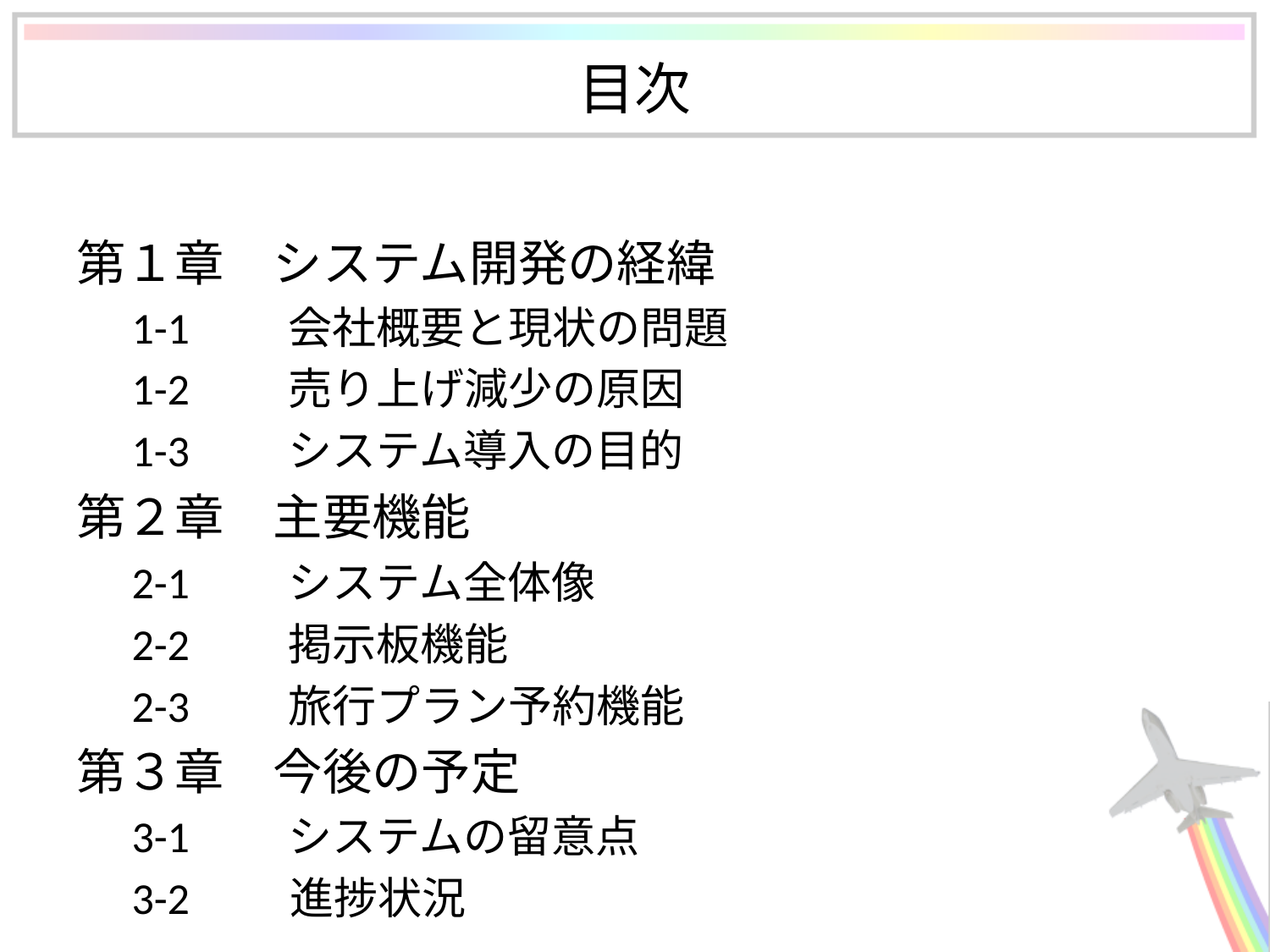

# 目次

第１章　システム開発の経緯
	1-1　　会社概要と現状の問題
	1-2　　売り上げ減少の原因
	1-3　　システム導入の目的
第２章　主要機能
2-1　　システム全体像
	2-2　　掲示板機能
	2-3　　旅行プラン予約機能
第３章　今後の予定
3-1　　システムの留意点
3-2         進捗状況